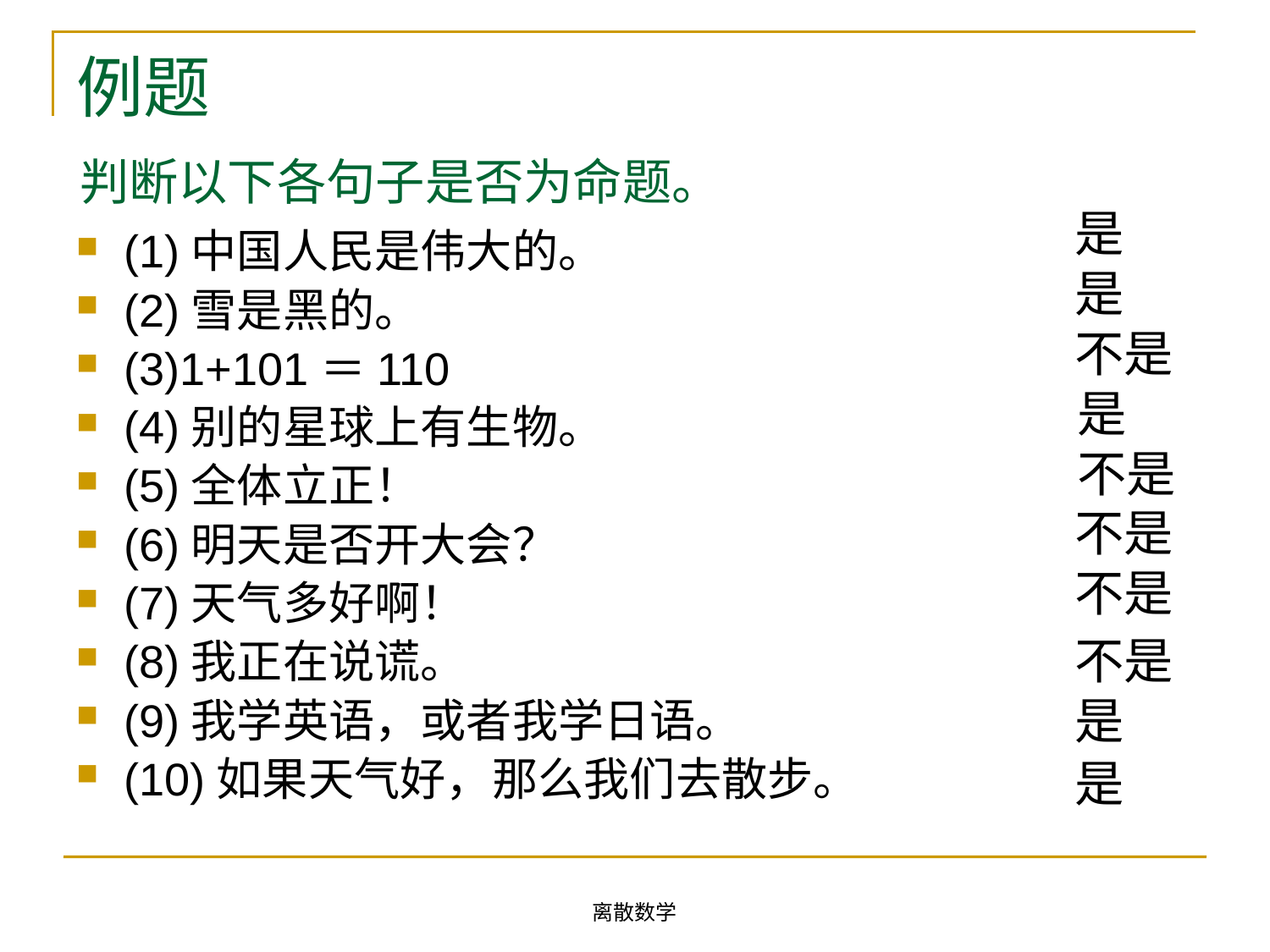

# 例题
判断以下各句子是否为命题。
是
(1)中国人民是伟大的。
(2)雪是黑的。
(3)1+101＝110
(4)别的星球上有生物。
(5)全体立正！
(6)明天是否开大会？
(7)天气多好啊！
(8)我正在说谎。
(9)我学英语，或者我学日语。
(10)如果天气好，那么我们去散步。
是
不是
是
不是
不是
不是
不是
是
是

9
离散数学